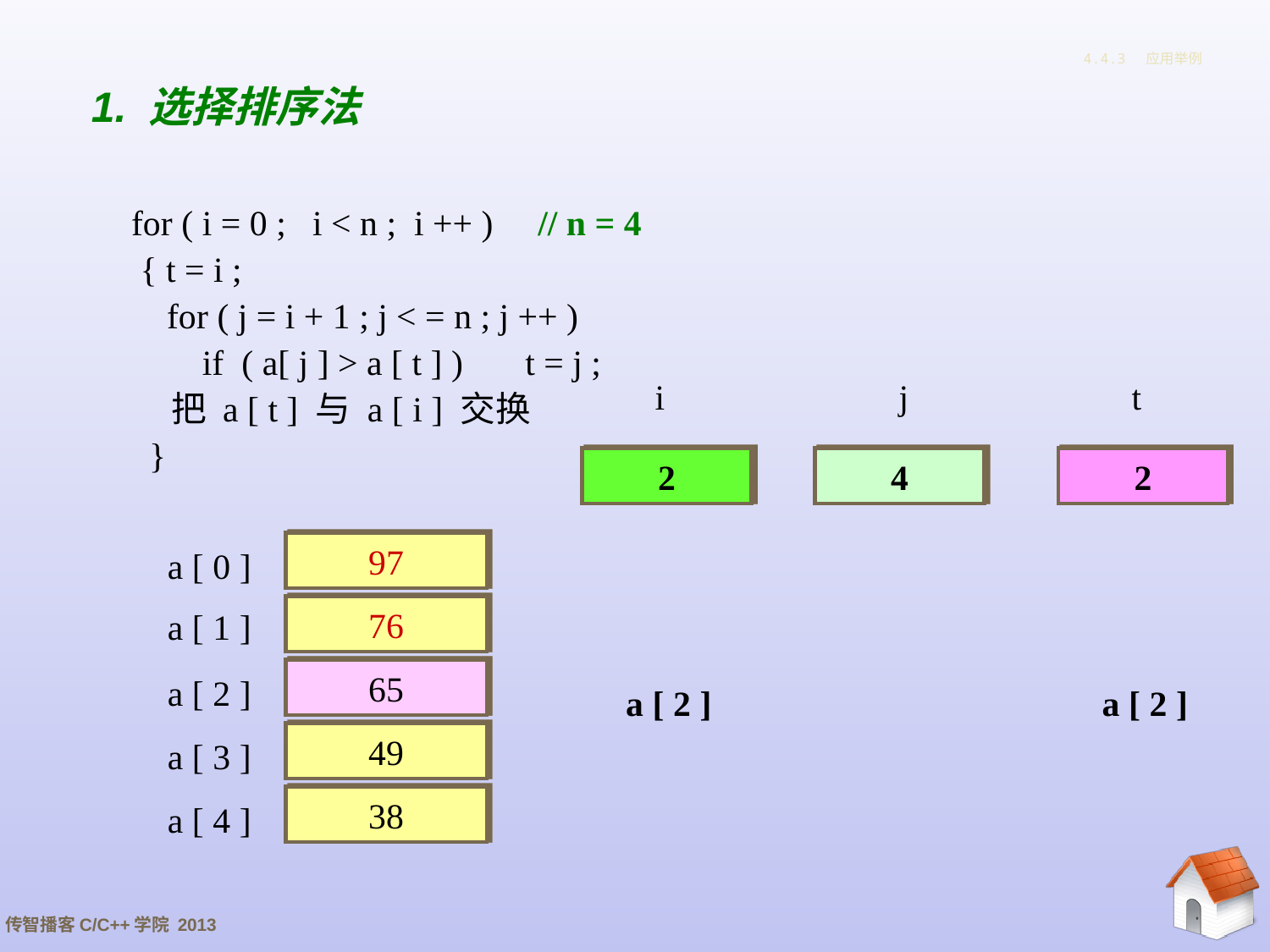

# 4.4.3  应用举例
1. 选择排序法

i
2
j
4
t
2
97
76
65
49
38
a [ 0 ]
a [ 1 ]
a [ 2 ]
a [ 3 ]
a [ 4 ]
for ( i = 0 ;   i < n ;  i ++ )     // n = 4
 { t = i ;
    for ( j = i + 1 ; j < = n ; j ++ )
        if  ( a[ j ] > a [ t ] )       t = j ;
    把 a [ t ] 与 a [ i ] 交换
  }
65
a [ 2 ]
a [ 2 ]